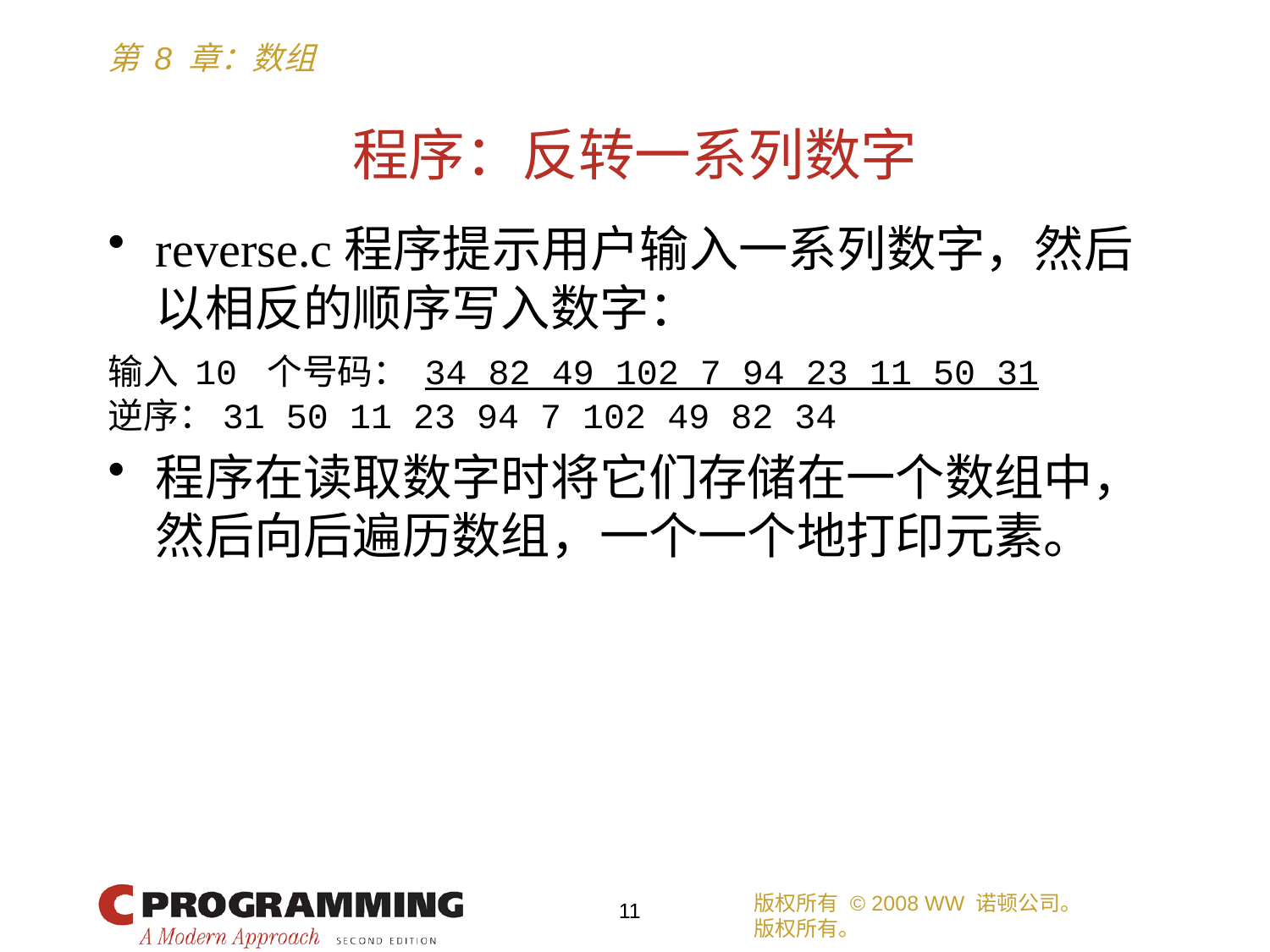

# 程序：反转一系列数字
reverse.c程序提示用户输入一系列数字，然后以相反的顺序写入数字：
输入 10 个号码： 34 82 49 102 7 94 23 11 50 31
逆序：31 50 11 23 94 7 102 49 82 34
程序在读取数字时将它们存储在一个数组中，然后向后遍历数组，一个一个地打印元素。

版权所有 © 2008 WW 诺顿公司。
版权所有。
11